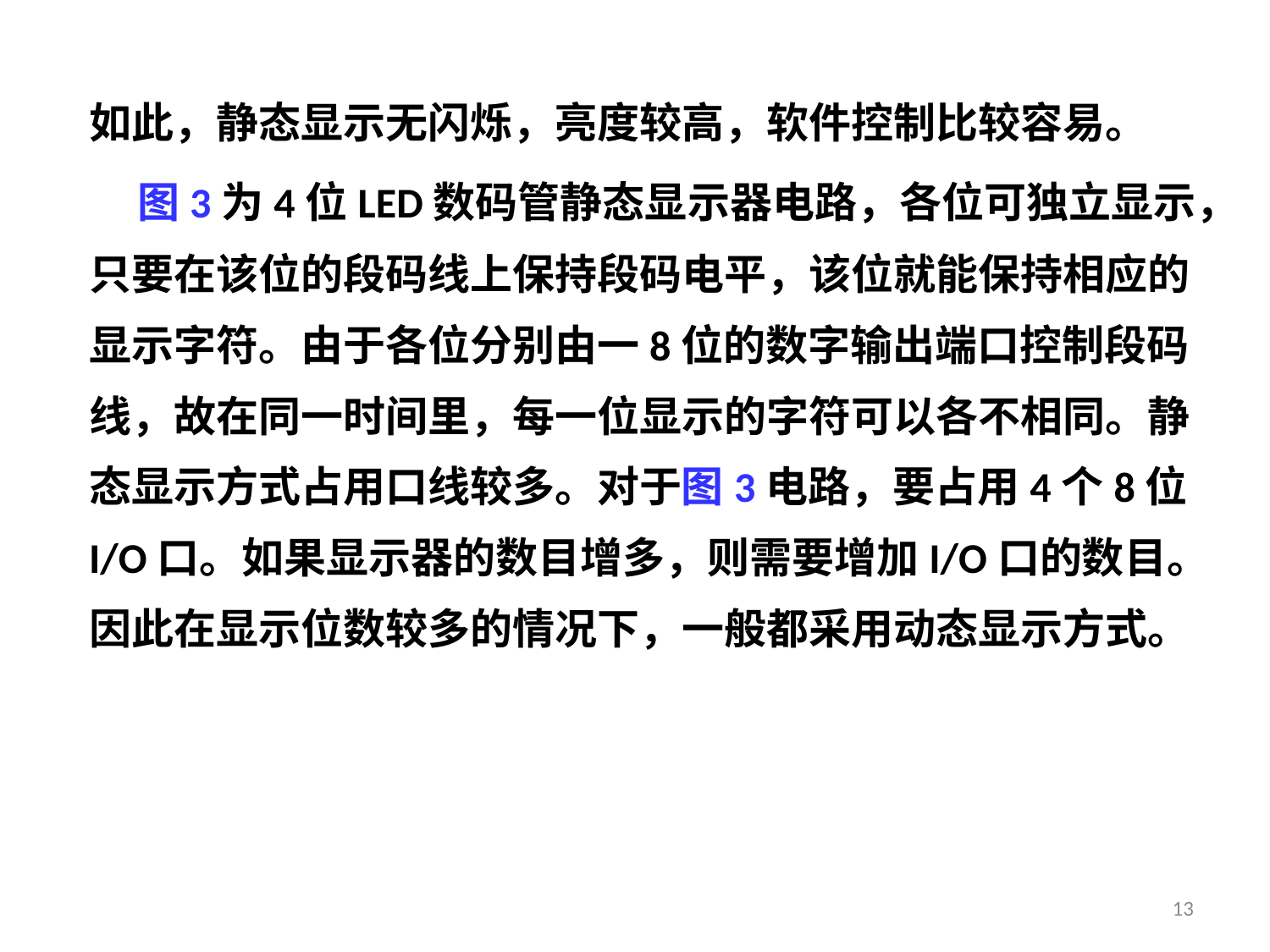

# 如此，静态显示无闪烁，亮度较高，软件控制比较容易。
    图3为4位LED数码管静态显示器电路，各位可独立显示，只要在该位的段码线上保持段码电平，该位就能保持相应的显示字符。由于各位分别由一8位的数字输出端口控制段码线，故在同一时间里，每一位显示的字符可以各不相同。静态显示方式占用口线较多。对于图3电路，要占用4个8位I/O口。如果显示器的数目增多，则需要增加I/O口的数目。因此在显示位数较多的情况下，一般都采用动态显示方式。
13